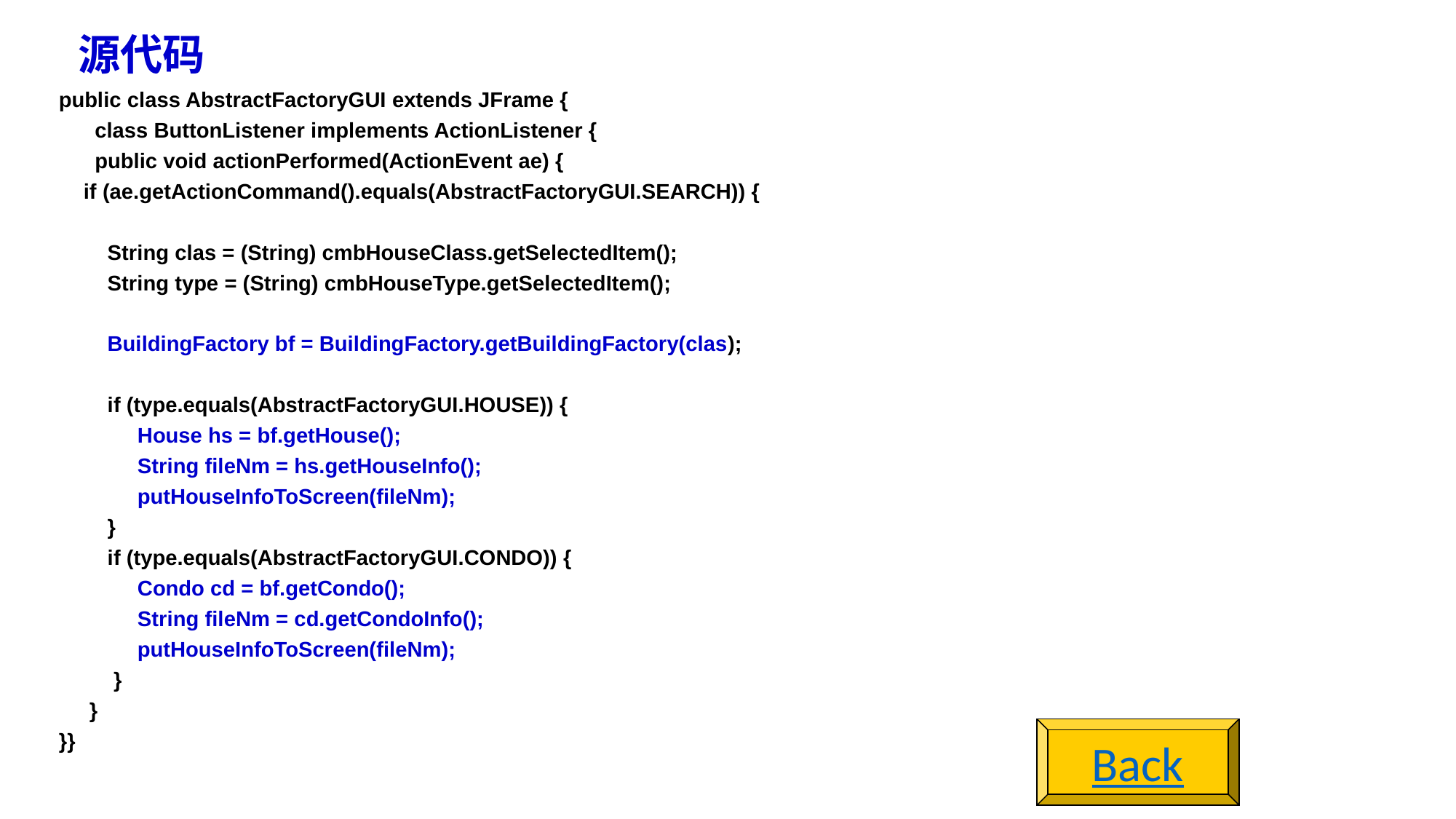

# 源代码
public class AbstractFactoryGUI extends JFrame {
      class ButtonListener implements ActionListener {
      public void actionPerformed(ActionEvent ae) {
		if (ae.getActionCommand().equals(AbstractFactoryGUI.SEARCH)) {

		    String clas = (String) cmbHouseClass.getSelectedItem();
		    String type = (String) cmbHouseType.getSelectedItem();

		    BuildingFactory bf = BuildingFactory.getBuildingFactory(clas);

		    if (type.equals(AbstractFactoryGUI.HOUSE)) {
		         House hs = bf.getHouse();
		         String fileNm = hs.getHouseInfo();
		         putHouseInfoToScreen(fileNm);
		    }
		    if (type.equals(AbstractFactoryGUI.CONDO)) {
		         Condo cd = bf.getCondo();
		         String fileNm = cd.getCondoInfo();
		         putHouseInfoToScreen(fileNm);
		     }
		 }
}}
Back